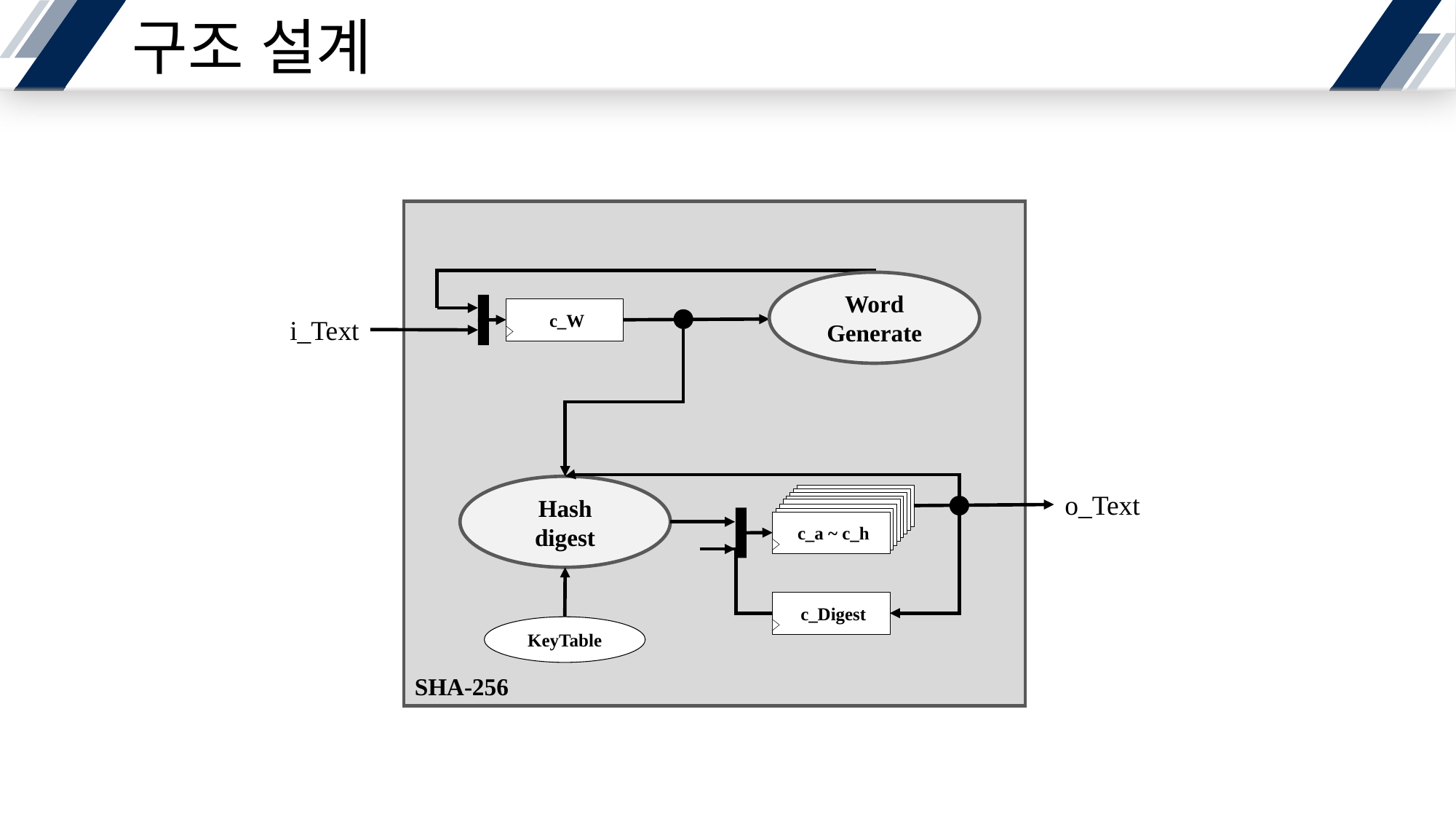

구조 설계
SHA-256
Word
Generate

 c_W

i_Text

Hash
digest
o_Text
 c_a

 c_a

 c_a

 c_a

 c_a

 c_a

 c_a

 c_a ~ c_h

 c_Digest

KeyTable